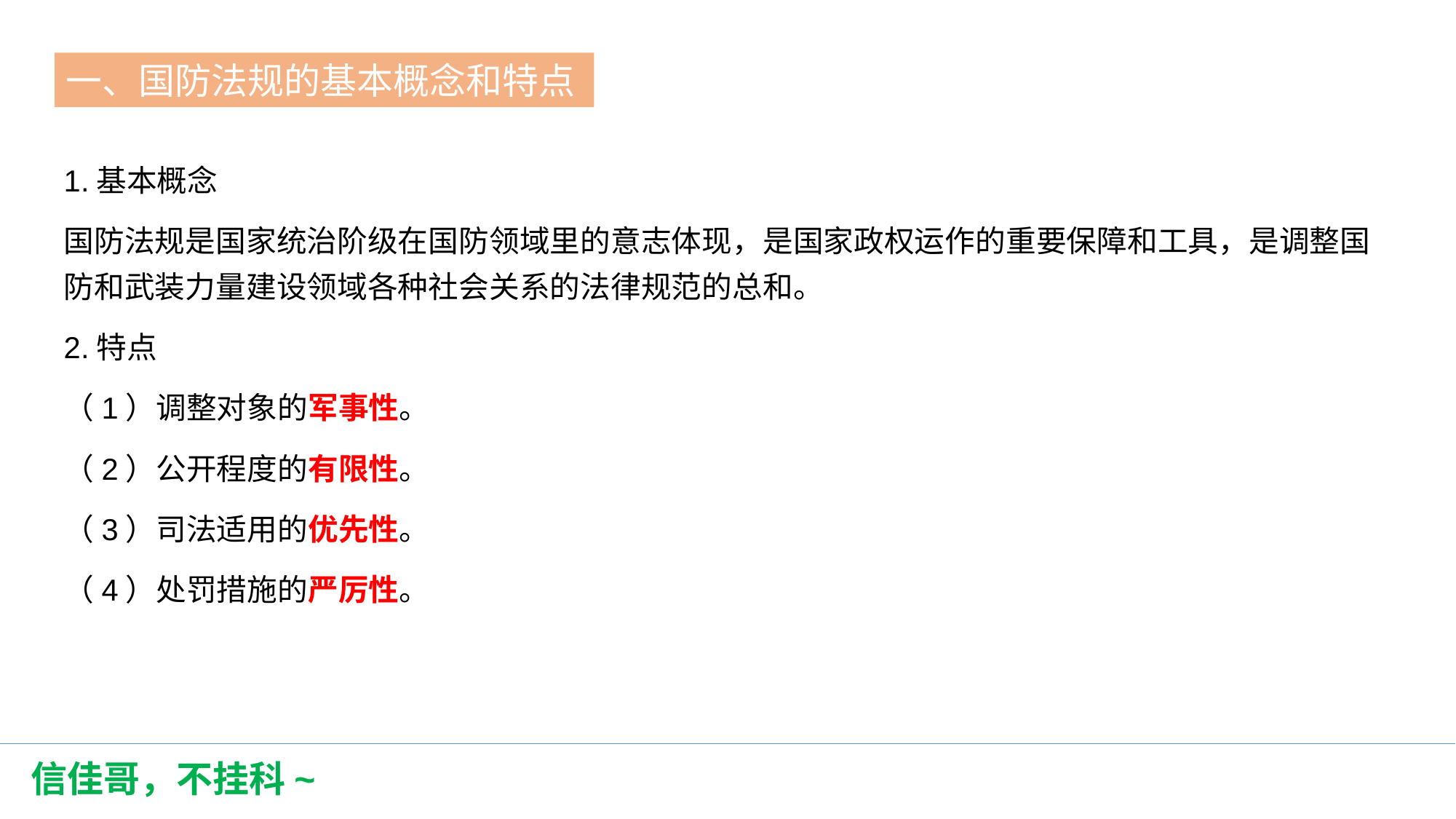

一、国防法规的基本概念和特点
第一节
1.基本概念
国防法规是国家统治阶级在国防领域里的意志体现，是国家政权运作的重要保障和工具，是调整国防和武装力量建设领域各种社会关系的法律规范的总和。
2.特点
（1）调整对象的军事性。
（2）公开程度的有限性。
（3）司法适用的优先性。
（4）处罚措施的严厉性。